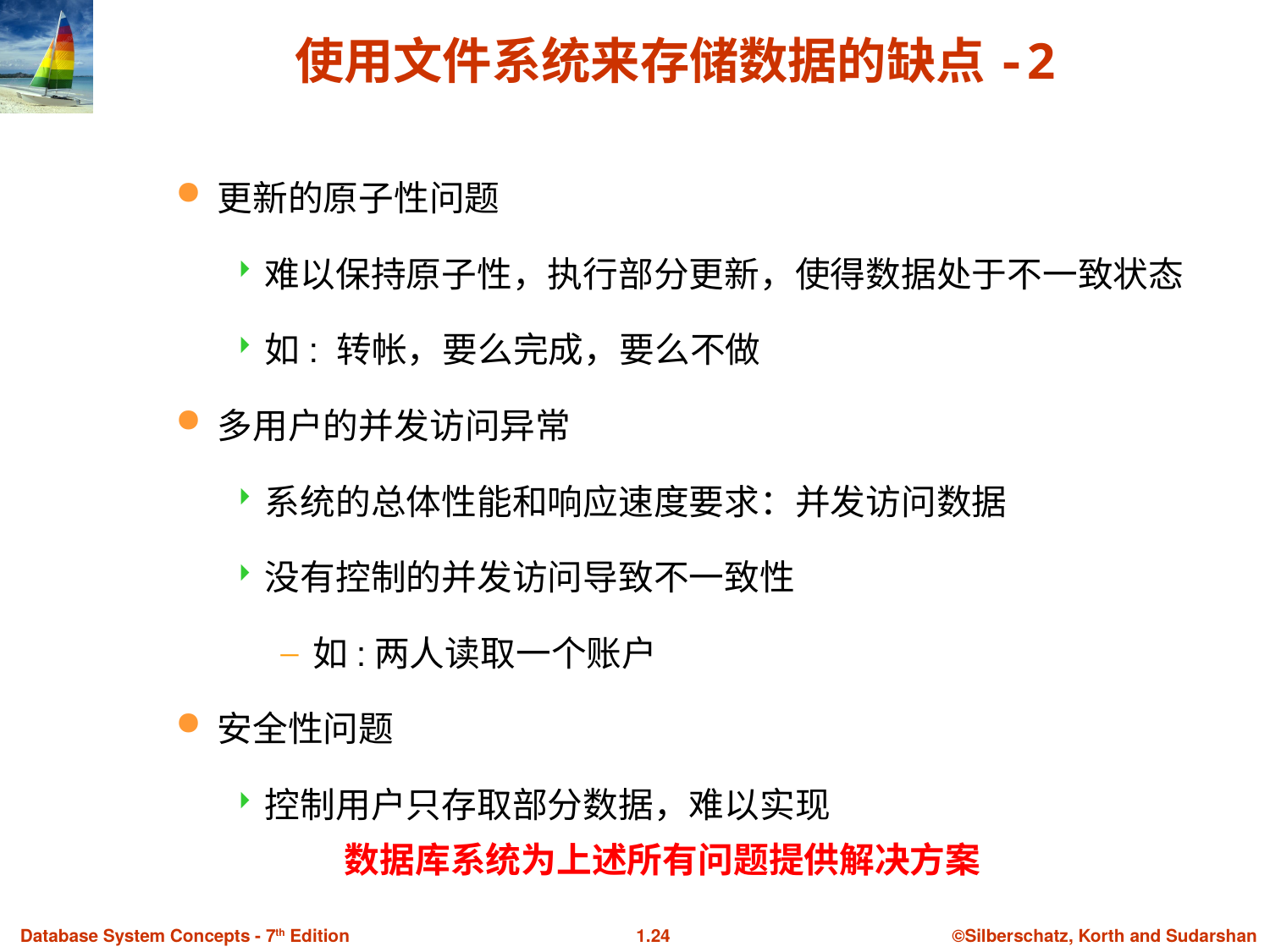

使用文件系统来存储数据的缺点-2
更新的原子性问题
难以保持原子性，执行部分更新，使得数据处于不一致状态
如: 转帐，要么完成，要么不做
多用户的并发访问异常
系统的总体性能和响应速度要求：并发访问数据
没有控制的并发访问导致不一致性
如:两人读取一个账户
安全性问题
控制用户只存取部分数据，难以实现
数据库系统为上述所有问题提供解决方案